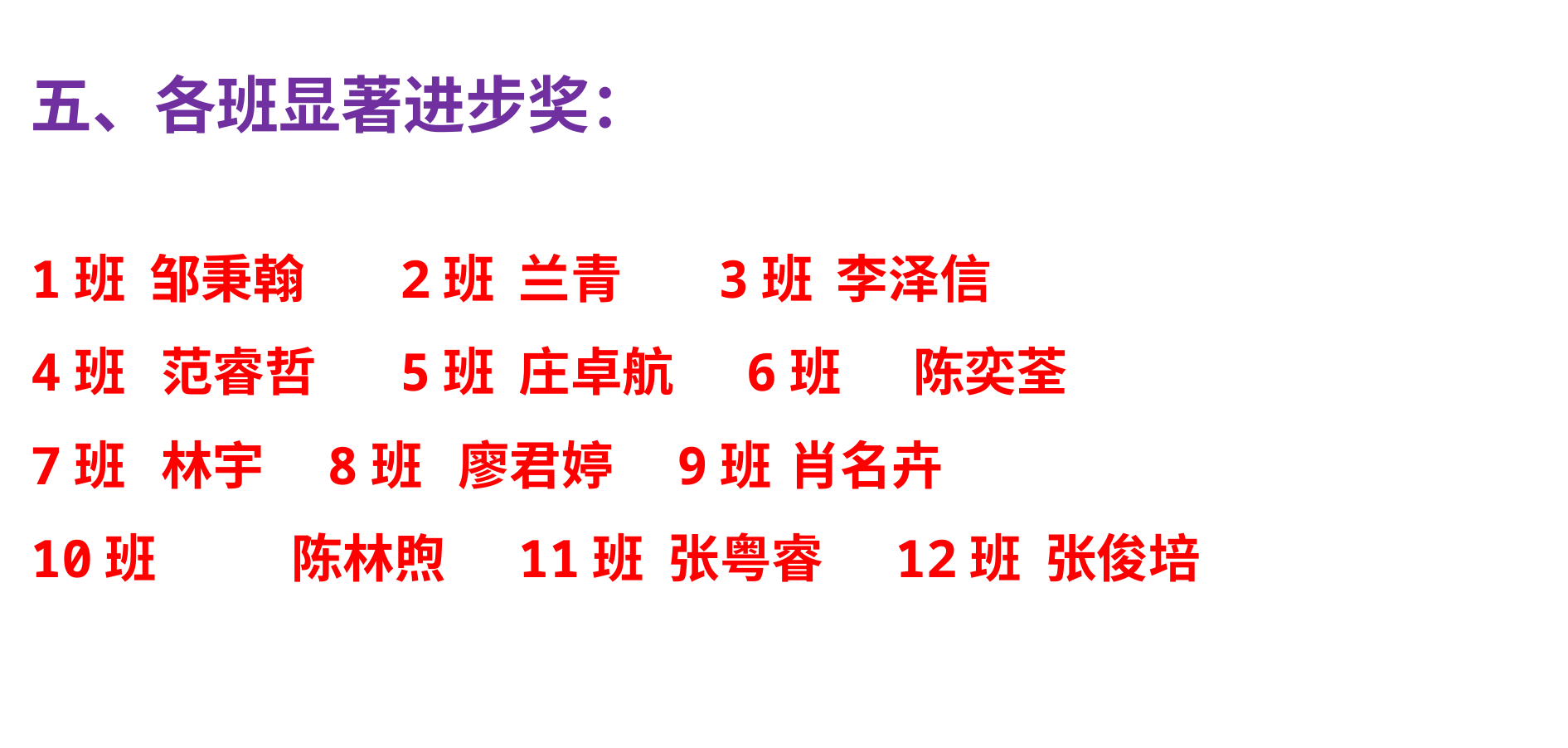

五、各班显著进步奖：

1班  邹秉翰       2班  兰青       3班  李泽信
4班   范睿哲      5班  庄卓航     6班	 陈奕荃
7班   林宇	   8班   廖君婷	 9班	 肖名卉
10班	 陈林煦     11班  张粤睿     12班  张俊培